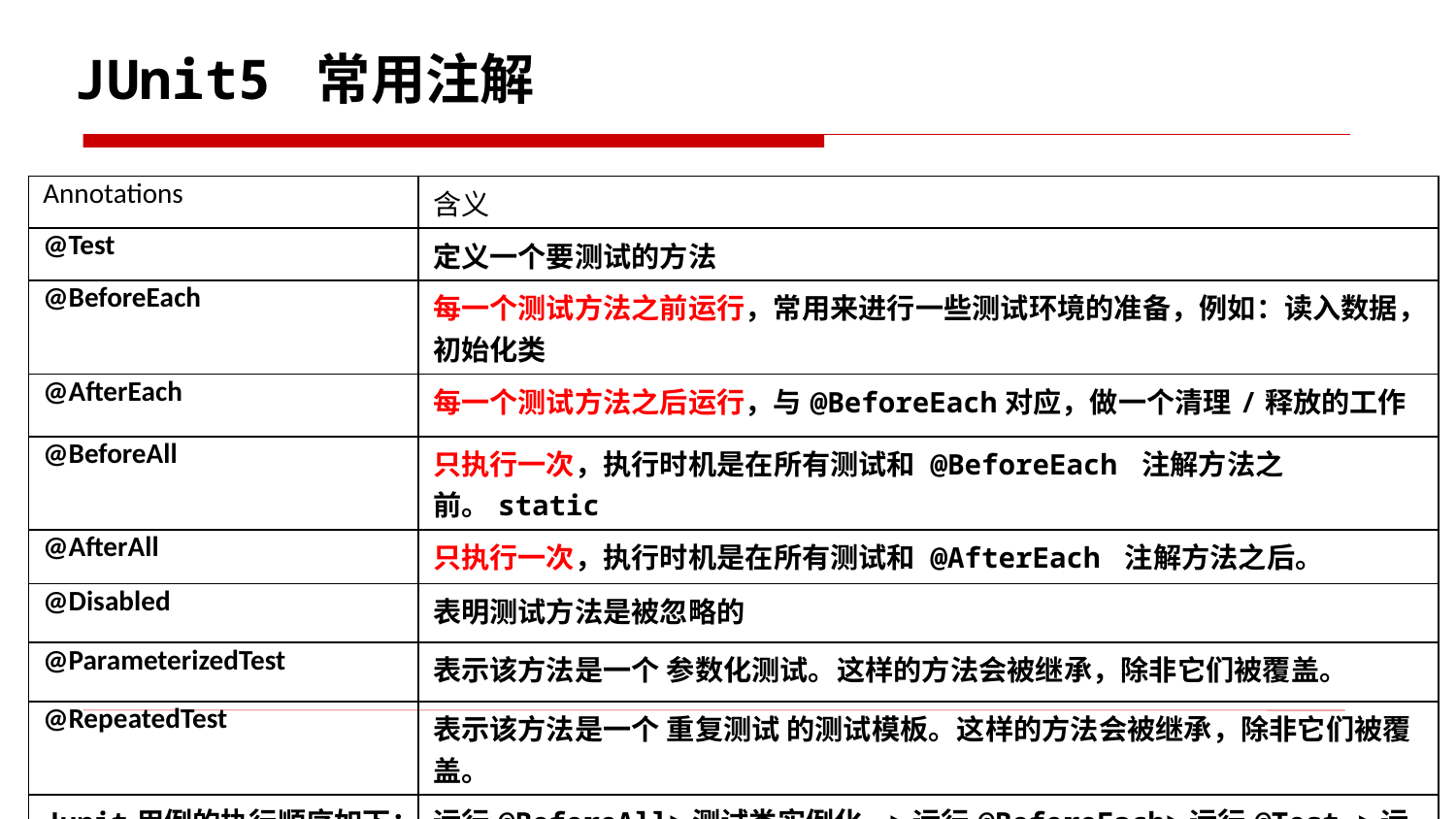

# JUnit5 常用注解
| Annotations | 含义 |
| --- | --- |
| @Test | 定义一个要测试的方法 |
| @BeforeEach | 每一个测试方法之前运行，常用来进行一些测试环境的准备，例如：读入数据，初始化类 |
| @AfterEach | 每一个测试方法之后运行，与@BeforeEach对应，做一个清理/释放的工作 |
| @BeforeAll | 只执行一次，执行时机是在所有测试和 @BeforeEach 注解方法之前。static |
| @AfterAll | 只执行一次，执行时机是在所有测试和 @AfterEach 注解方法之后。 |
| @Disabled | 表明测试方法是被忽略的 |
| @ParameterizedTest | 表示该方法是一个 参数化测试。这样的方法会被继承，除非它们被覆盖。 |
| @RepeatedTest | 表示该方法是一个 重复测试 的测试模板。这样的方法会被继承，除非它们被覆盖。 |
| Junit用例的执行顺序如下： | 运行@BeforeAll>测试类实例化->运行@BeforeEach>运行@Test->运行@AfterEach>运行@AfterAll |